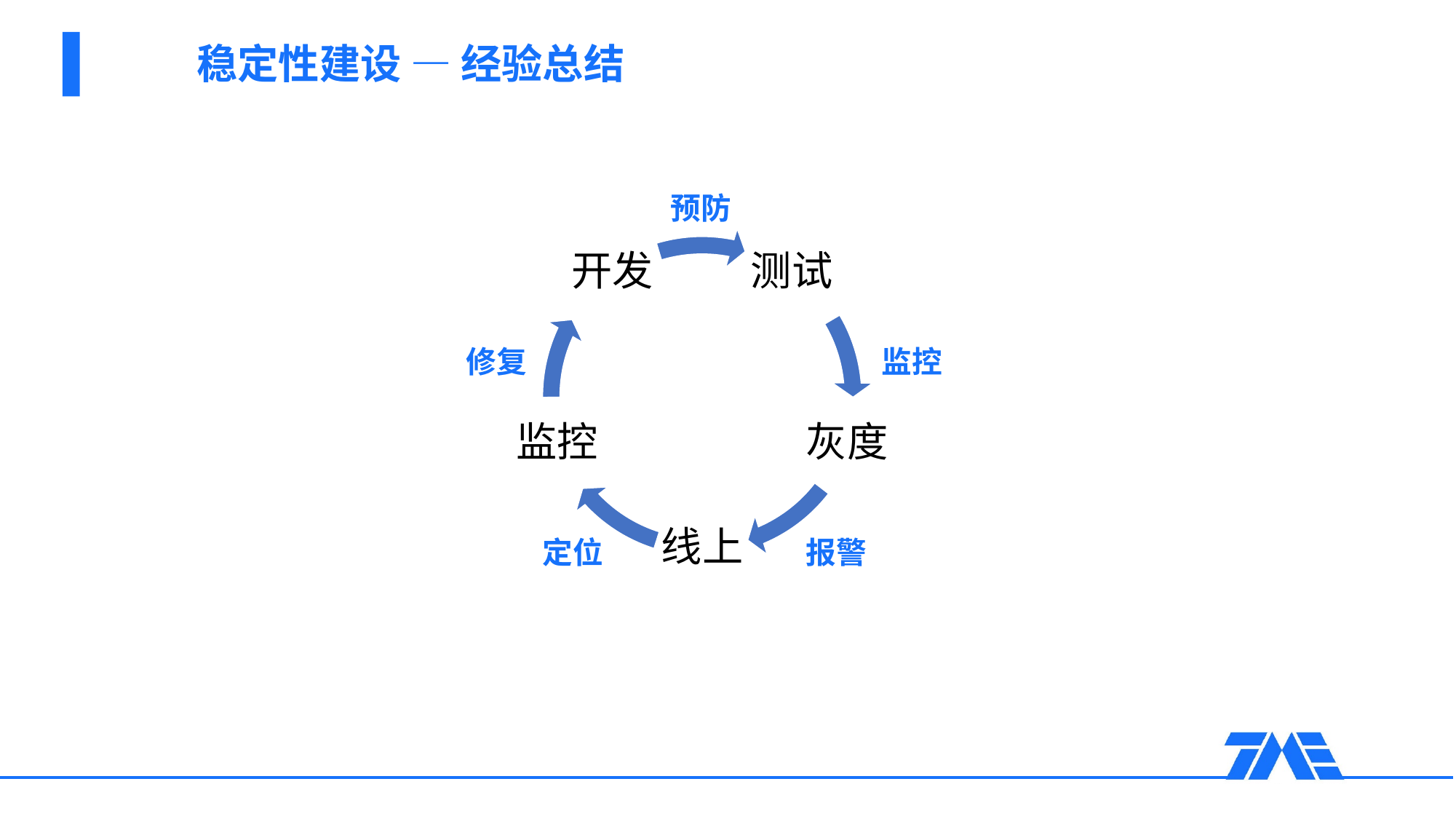

稳定性建设 — 经验总结
预防
测试
灰度
线上
监控
开发
修复
监控
定位
报警